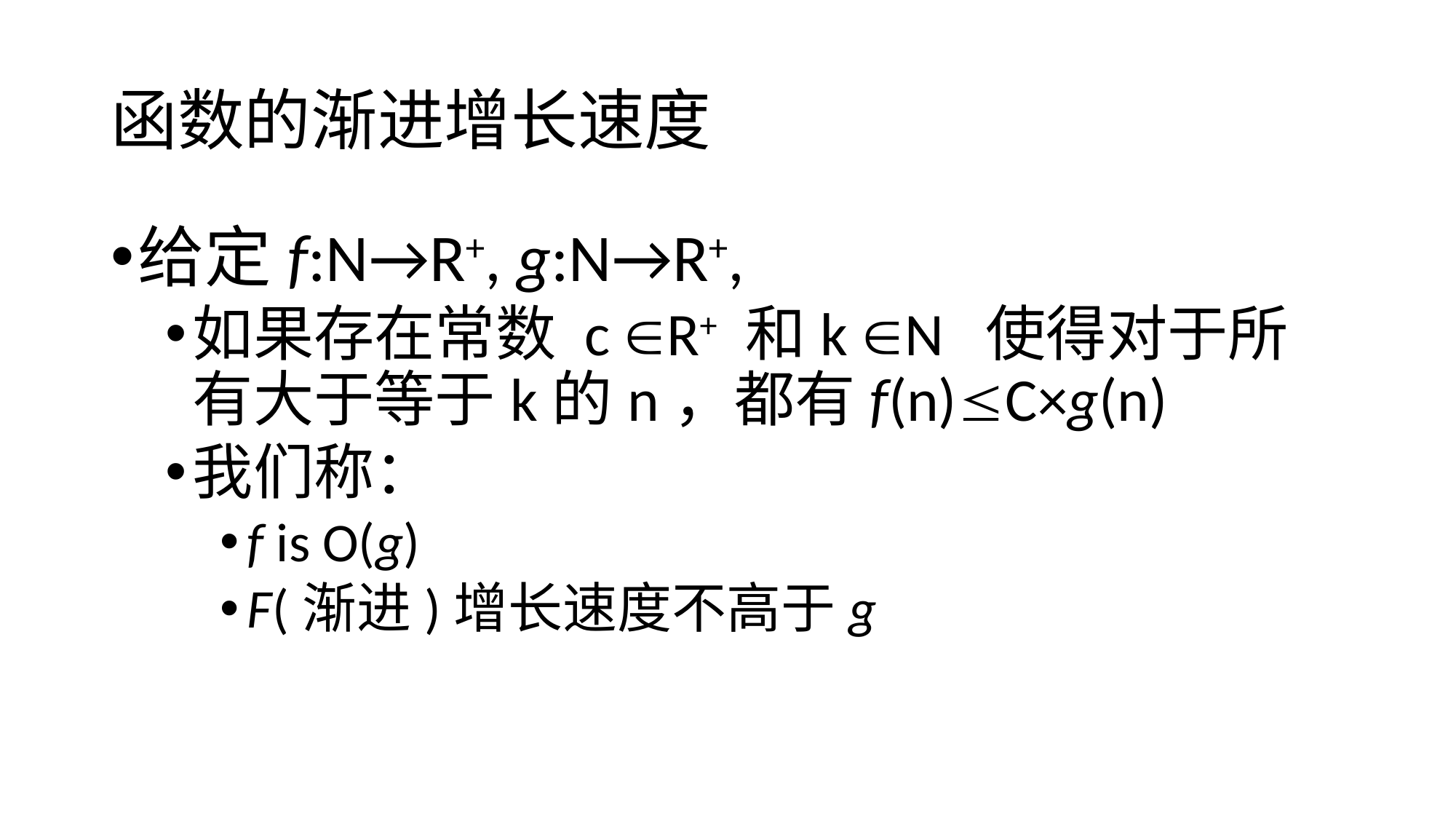

# 函数的渐进增长速度
给定f:N→R+, g:N→R+,
如果存在常数 c ∈R+ 和k ∈N  使得对于所有大于等于k的n，都有f(n)≤C×g(n)
我们称：
f is O(g)
F(渐进)增长速度不高于g